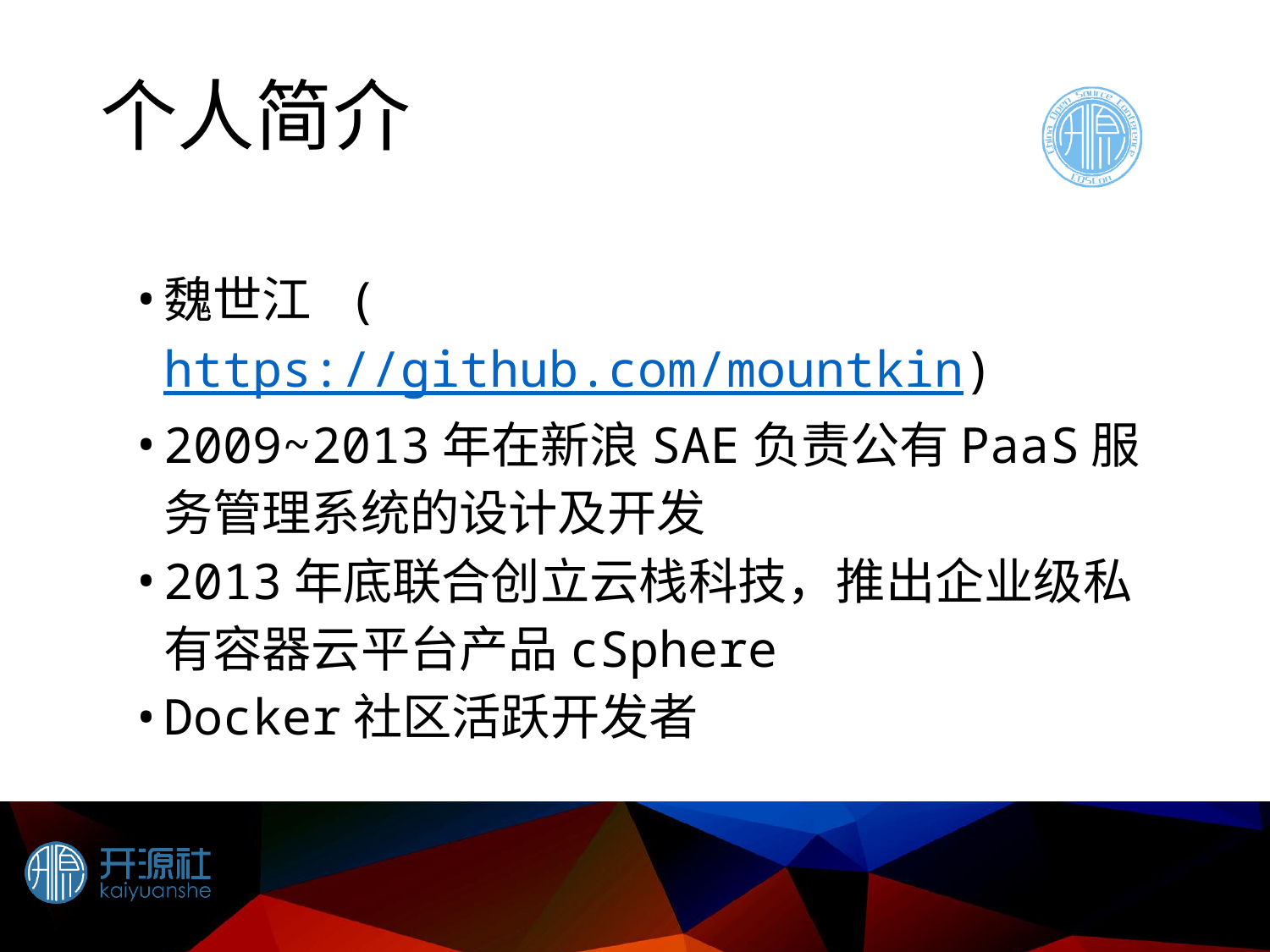

# 个人简介
魏世江 (https://github.com/mountkin)
2009~2013年在新浪SAE负责公有PaaS服务管理系统的设计及开发
2013年底联合创立云栈科技，推出企业级私有容器云平台产品cSphere
Docker社区活跃开发者